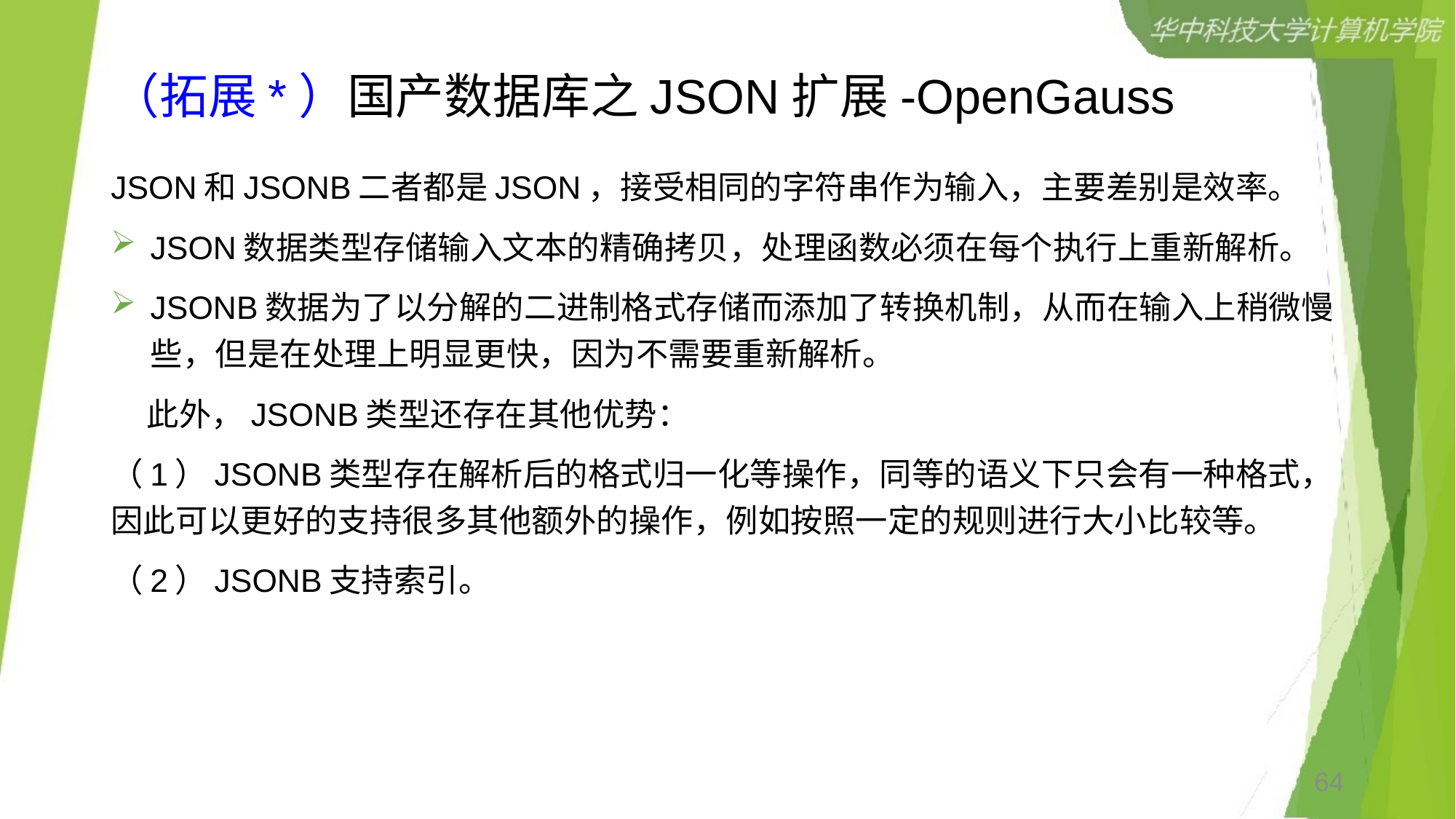

# （拓展*）国产数据库之JSON扩展-OpenGauss
JSON和JSONB二者都是JSON，接受相同的字符串作为输入，主要差别是效率。
JSON数据类型存储输入文本的精确拷贝，处理函数必须在每个执行上重新解析。
JSONB数据为了以分解的二进制格式存储而添加了转换机制，从而在输入上稍微慢些，但是在处理上明显更快，因为不需要重新解析。
    此外，JSONB类型还存在其他优势：
（1）JSONB类型存在解析后的格式归一化等操作，同等的语义下只会有一种格式，因此可以更好的支持很多其他额外的操作，例如按照一定的规则进行大小比较等。
（2）JSONB支持索引。
64